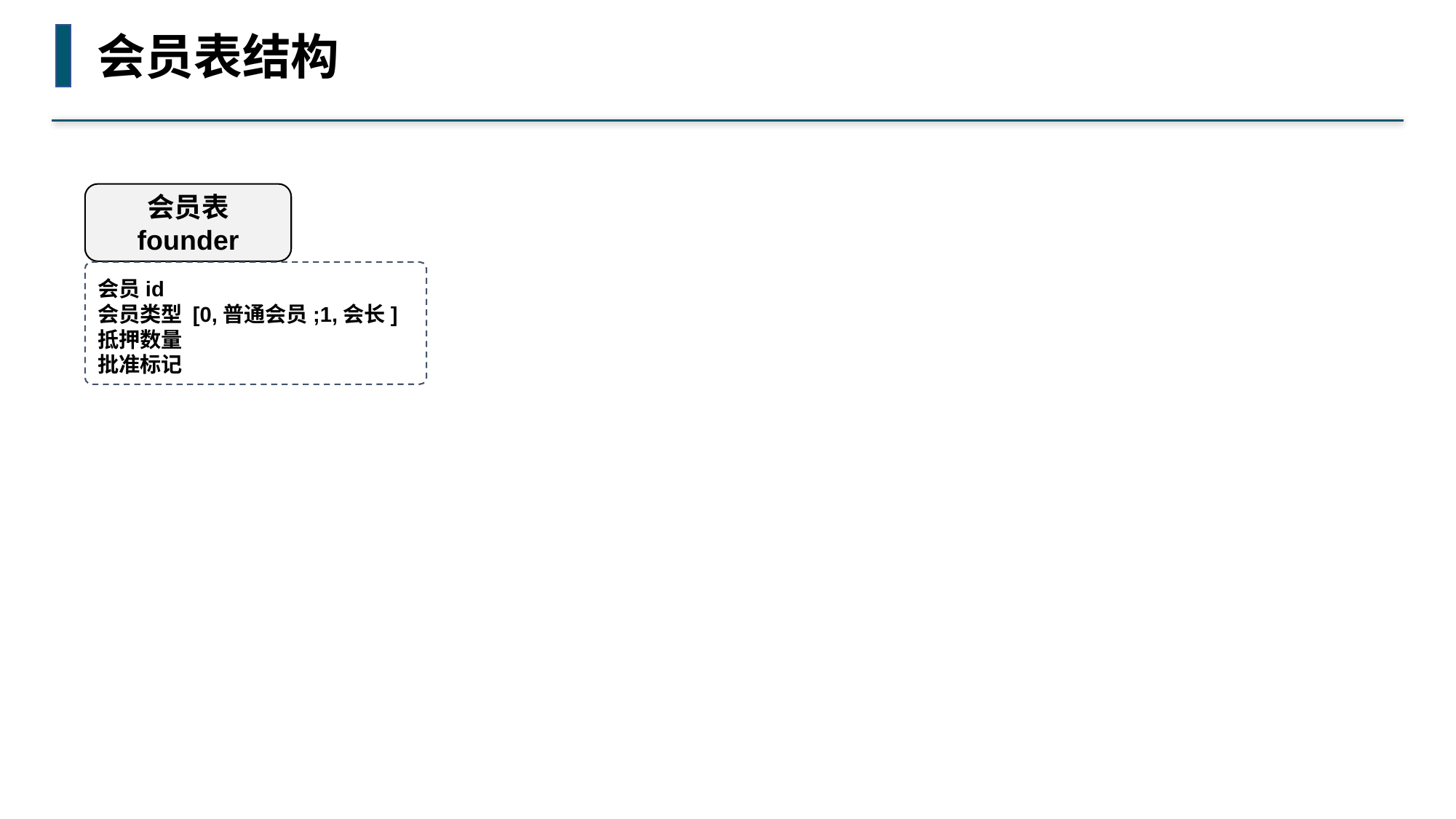

会员表结构

会员表
founder
会员id
会员类型 [0,普通会员;1,会长]
抵押数量
批准标记